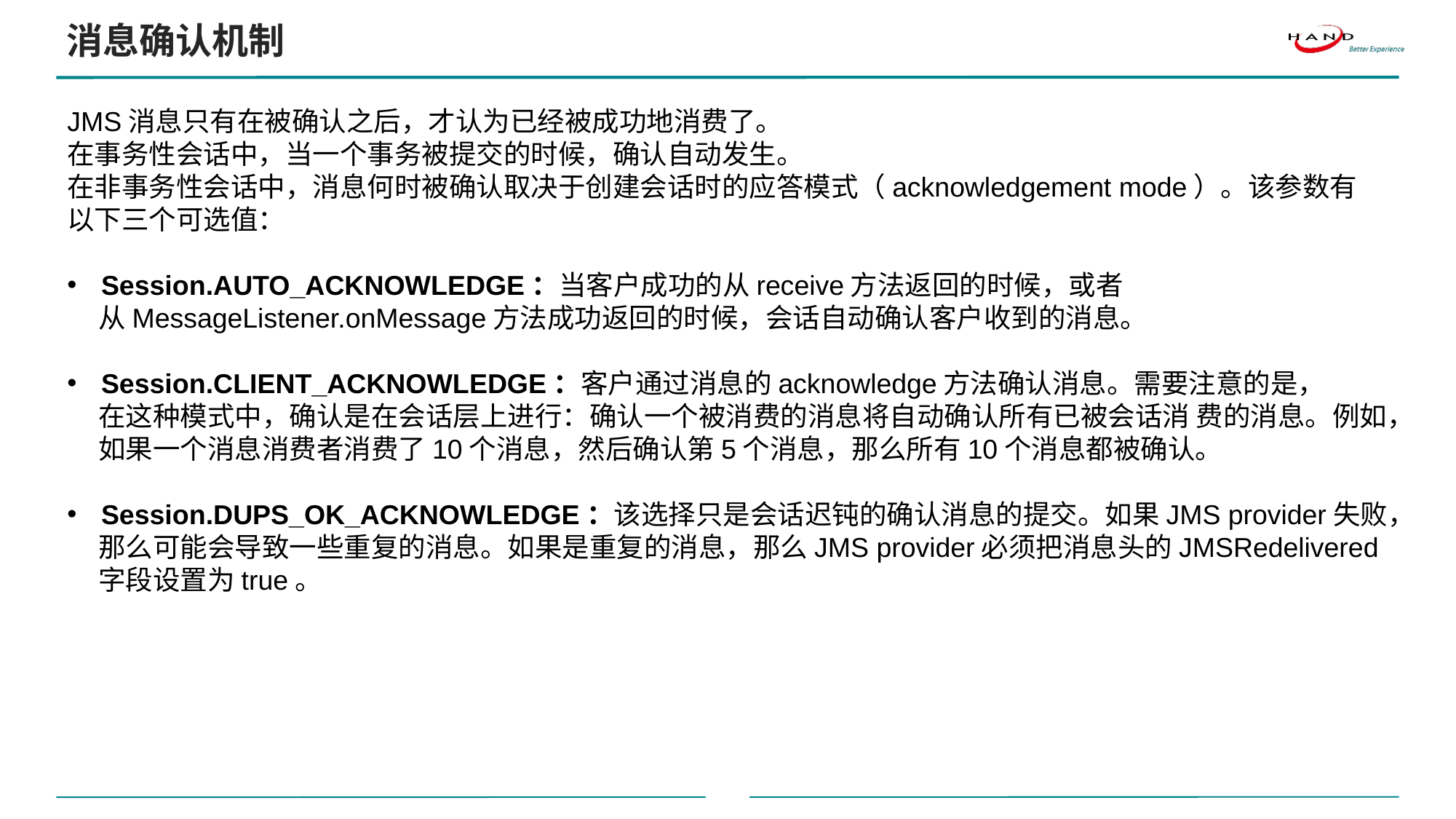

消息确认机制
JMS消息只有在被确认之后，才认为已经被成功地消费了。
在事务性会话中，当一个事务被提交的时候，确认自动发生。
在非事务性会话中，消息何时被确认取决于创建会话时的应答模式（acknowledgement mode）。该参数有
以下三个可选值：

Session.AUTO_ACKNOWLEDGE：当客户成功的从receive方法返回的时候，或者
    从MessageListener.onMessage方法成功返回的时候，会话自动确认客户收到的消息。

Session.CLIENT_ACKNOWLEDGE：客户通过消息的acknowledge方法确认消息。需要注意的是，
    在这种模式中，确认是在会话层上进行：确认一个被消费的消息将自动确认所有已被会话消 费的消息。例如，
    如果一个消息消费者消费了10个消息，然后确认第5个消息，那么所有10个消息都被确认。

Session.DUPS_OK_ACKNOWLEDGE：该选择只是会话迟钝的确认消息的提交。如果JMS provider失败，
    那么可能会导致一些重复的消息。如果是重复的消息，那么JMS provider必须把消息头的JMSRedelivered
    字段设置为true。
19